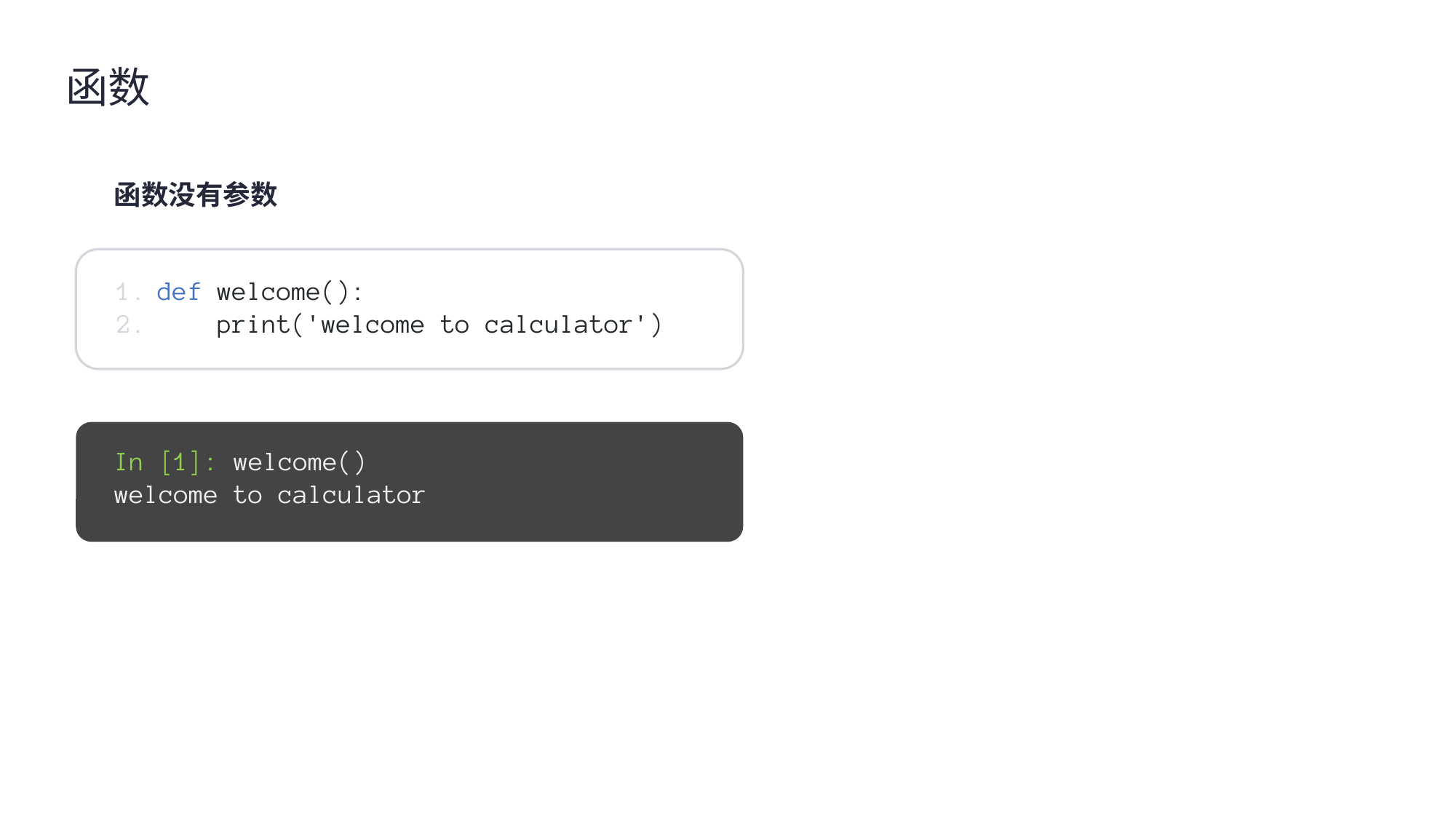

函数
函数没有参数
def welcome():
    print('welcome to calculator')
In [1]: welcome()
welcome to calculator